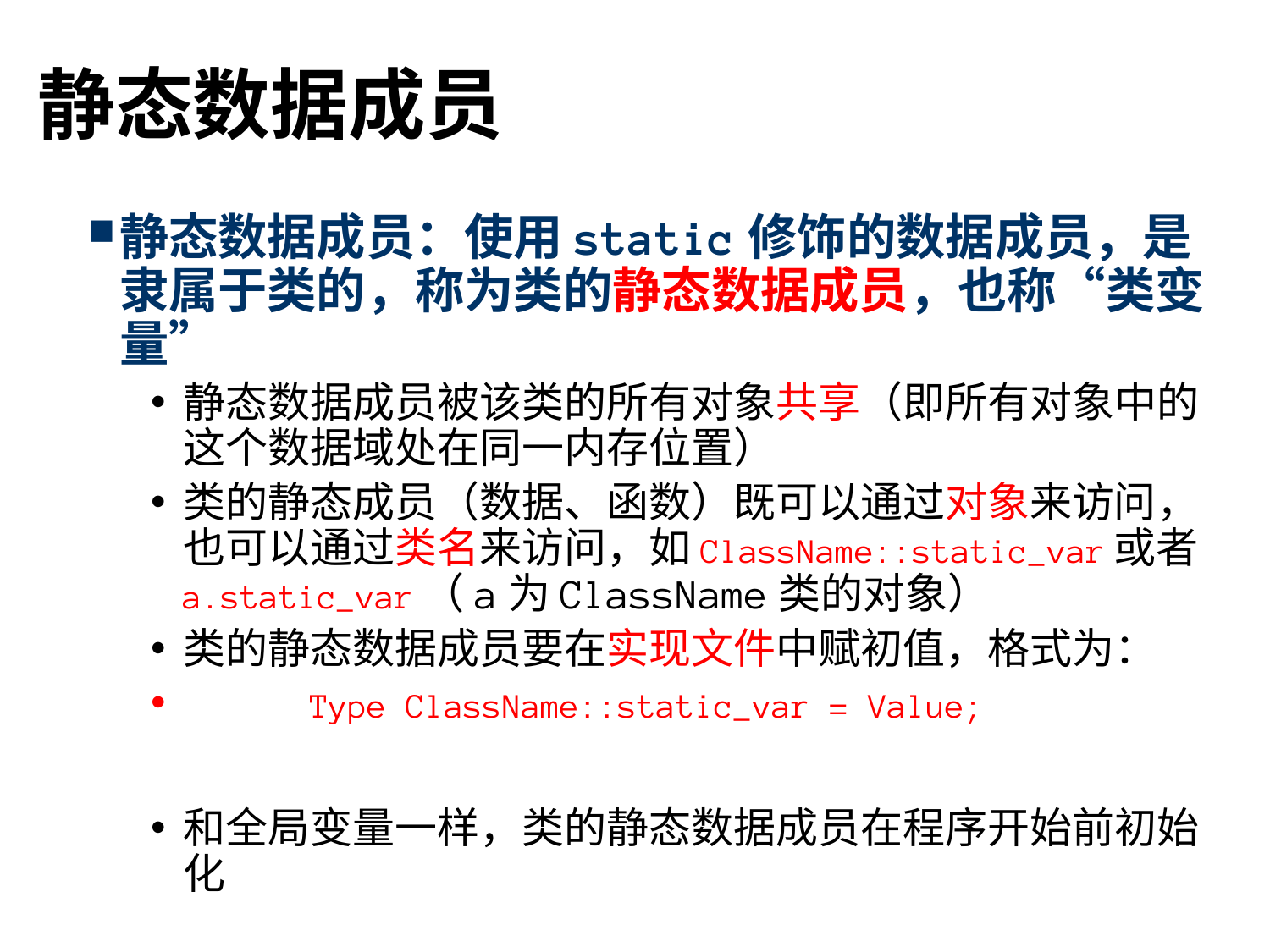

# 静态数据成员
静态数据成员：使用static修饰的数据成员，是隶属于类的，称为类的静态数据成员，也称“类变量”
静态数据成员被该类的所有对象共享（即所有对象中的这个数据域处在同一内存位置）
类的静态成员（数据、函数）既可以通过对象来访问，也可以通过类名来访问，如ClassName::static_var或者a.static_var（a为ClassName类的对象）
类的静态数据成员要在实现文件中赋初值，格式为：
	Type ClassName::static_var = Value;

和全局变量一样，类的静态数据成员在程序开始前初始化